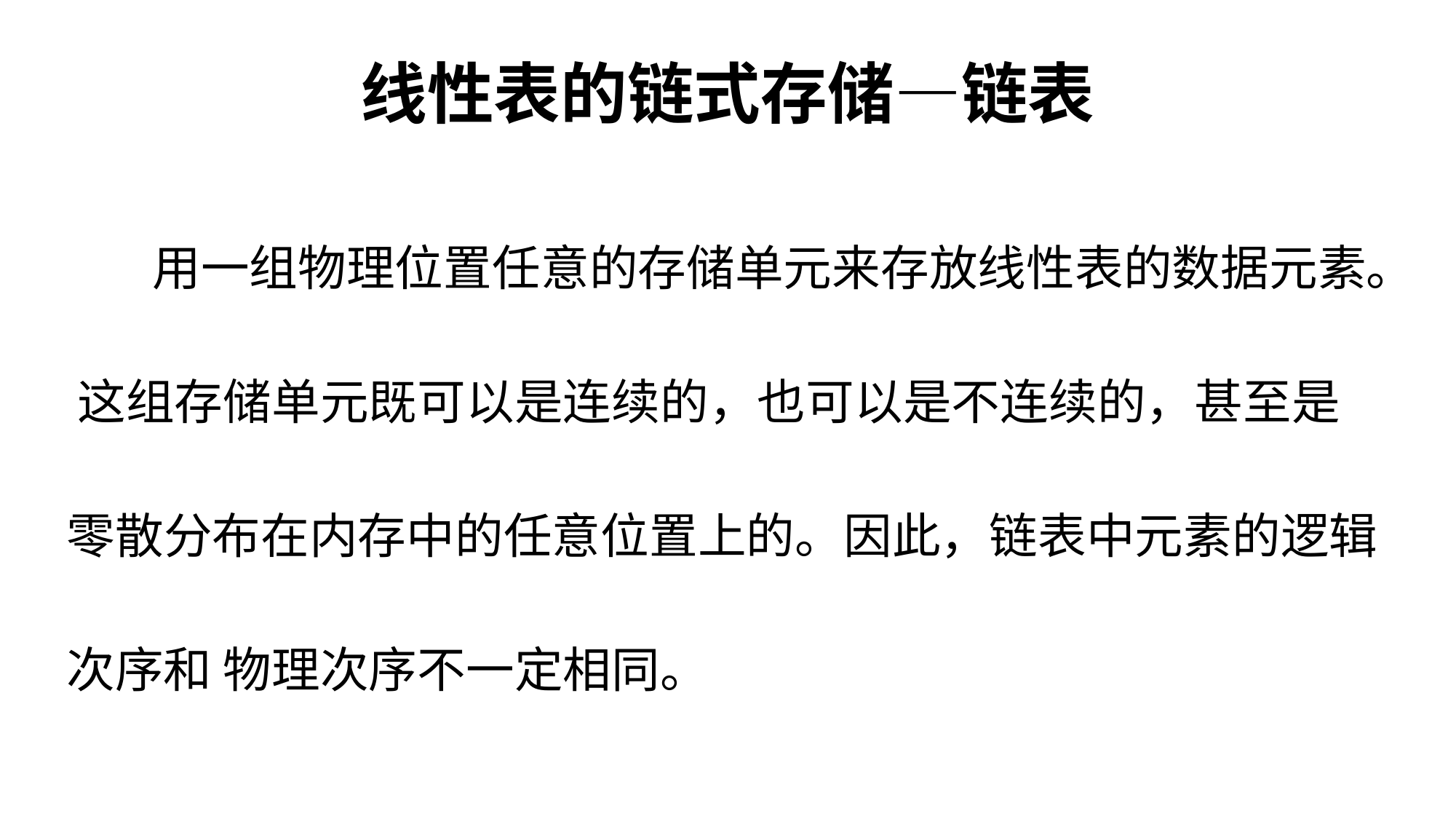

# 线性表的链式存储—链表
        用一组物理位置任意的存储单元来存放线性表的数据元素。 这组存储单元既可以是连续的，也可以是不连续的，甚至是零散分布在内存中的任意位置上的。因此，链表中元素的逻辑次序和 物理次序不一定相同。